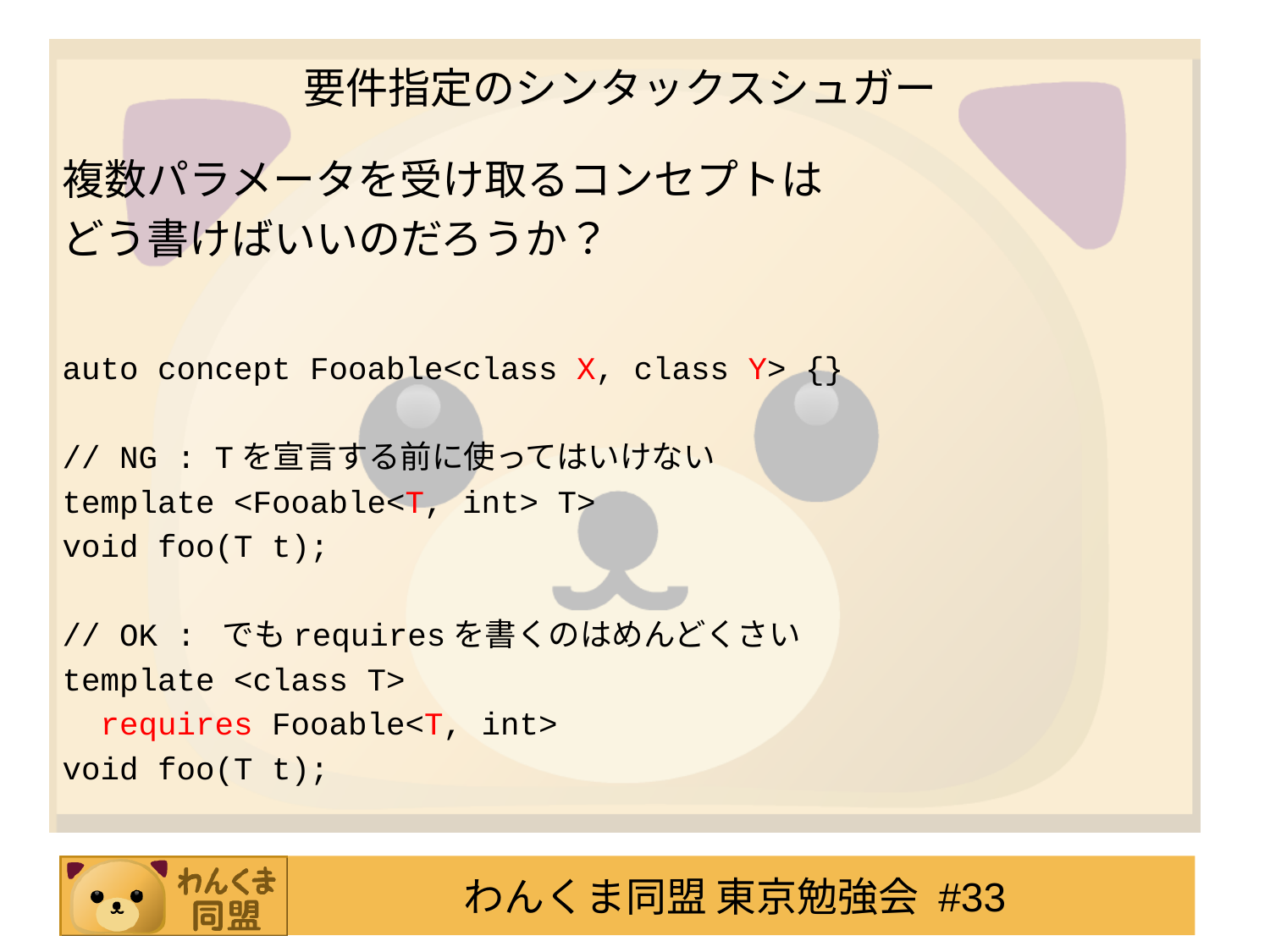

# 要件指定のシンタックスシュガー
複数パラメータを受け取るコンセプトは
どう書けばいいのだろうか？

auto concept Fooable<class X, class Y> {}

// NG : Tを宣言する前に使ってはいけない
template <Fooable<T, int> T>
void foo(T t);

// OK : でもrequiresを書くのはめんどくさい
template <class T>
  requires Fooable<T, int>
void foo(T t);